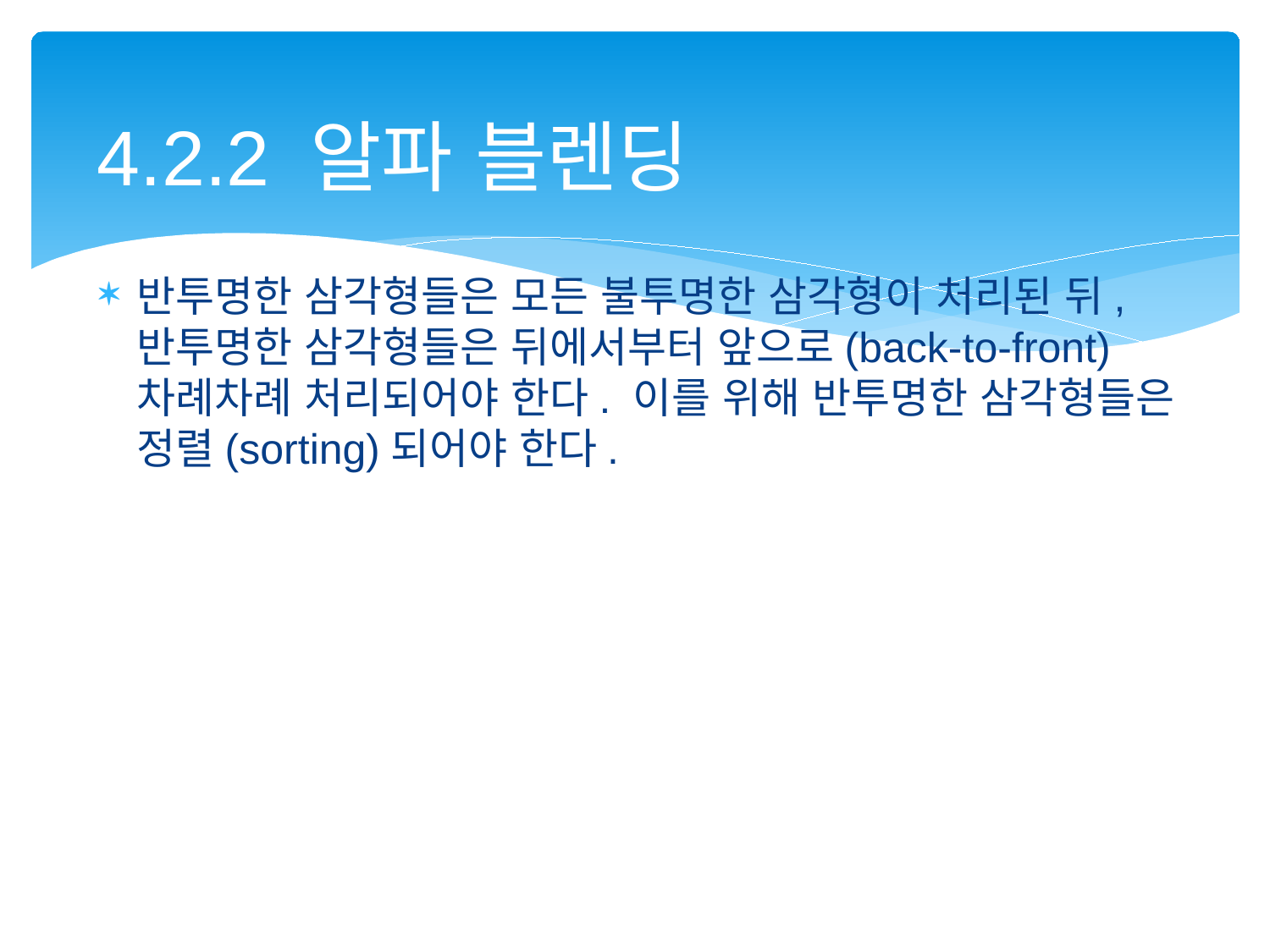

4.2.2 알파 블렌딩

반투명한 삼각형들은 모든 불투명한 삼각형이 처리된 뒤, 반투명한 삼각형들은 뒤에서부터 앞으로(back-to-front) 차례차례 처리되어야 한다. 이를 위해 반투명한 삼각형들은 정렬(sorting)되어야 한다.